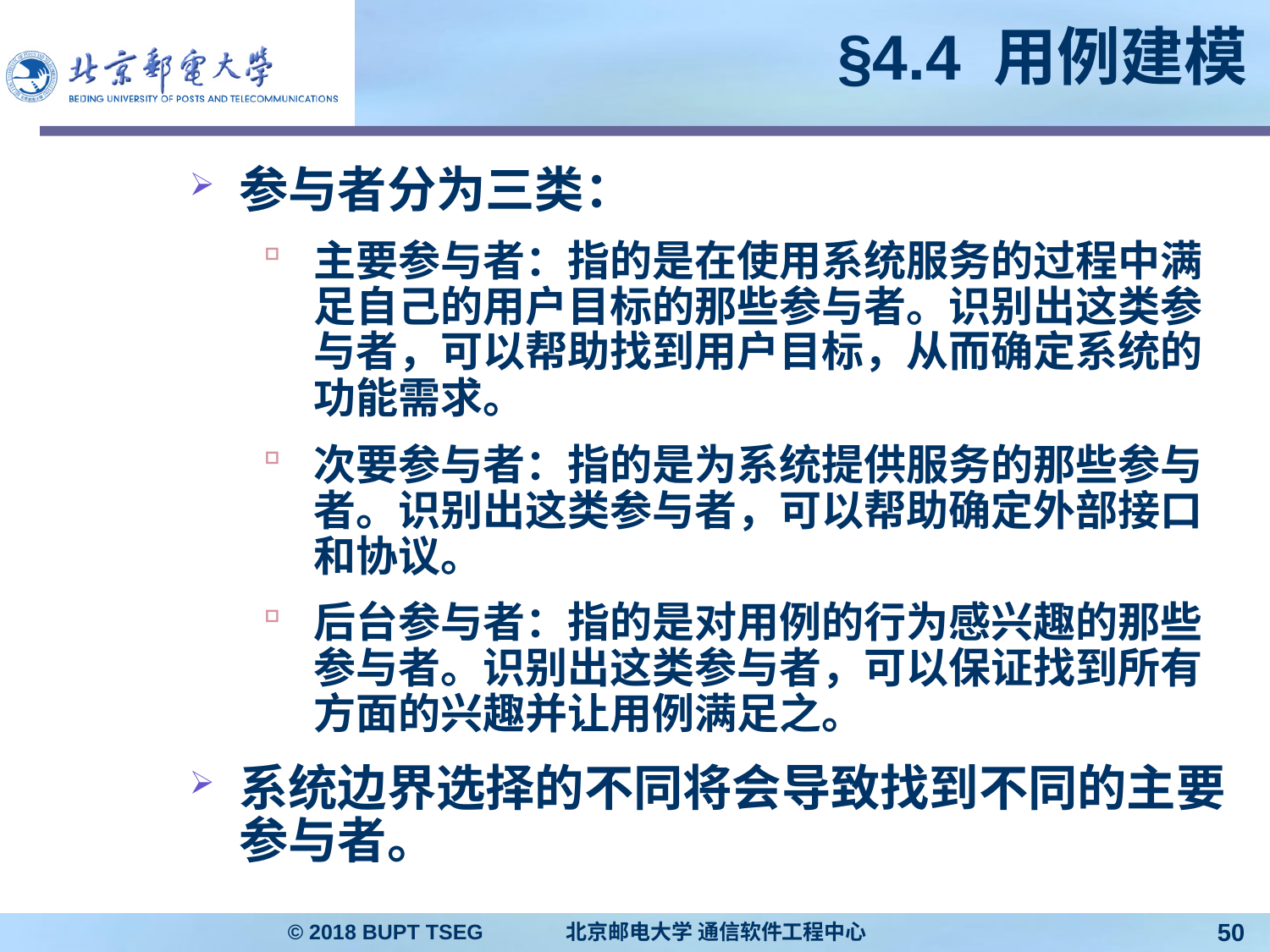

# §4.4 用例建模
参与者分为三类：
主要参与者：指的是在使用系统服务的过程中满足自己的用户目标的那些参与者。识别出这类参与者，可以帮助找到用户目标，从而确定系统的功能需求。
次要参与者：指的是为系统提供服务的那些参与者。识别出这类参与者，可以帮助确定外部接口和协议。
后台参与者：指的是对用例的行为感兴趣的那些参与者。识别出这类参与者，可以保证找到所有方面的兴趣并让用例满足之。
系统边界选择的不同将会导致找到不同的主要参与者。
© 2018 BUPT TSEG             北京邮电大学 通信软件工程中心